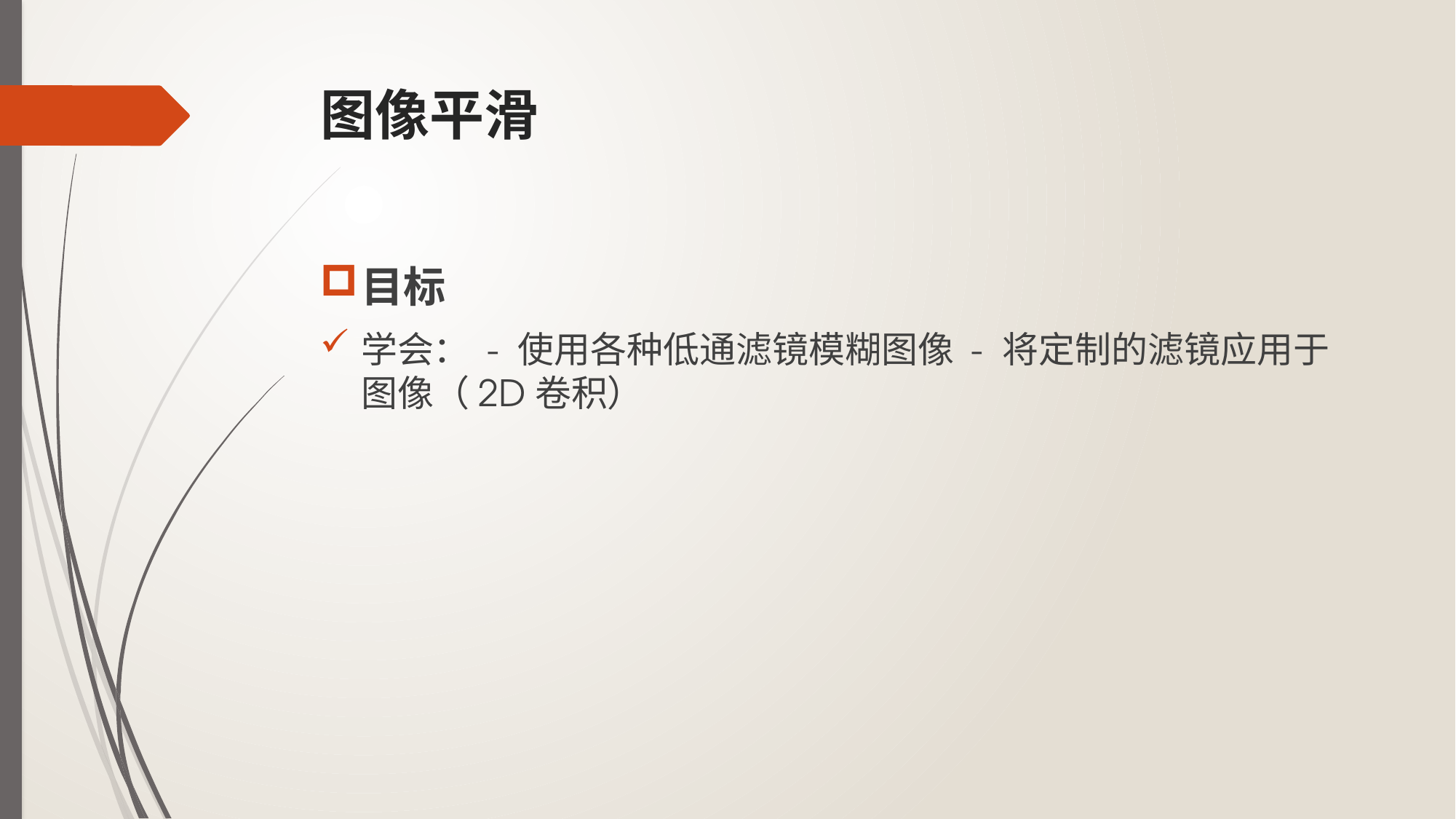

# 图像平滑
目标
学会： - 使用各种低通滤镜模糊图像 - 将定制的滤镜应用于图像（2D卷积）